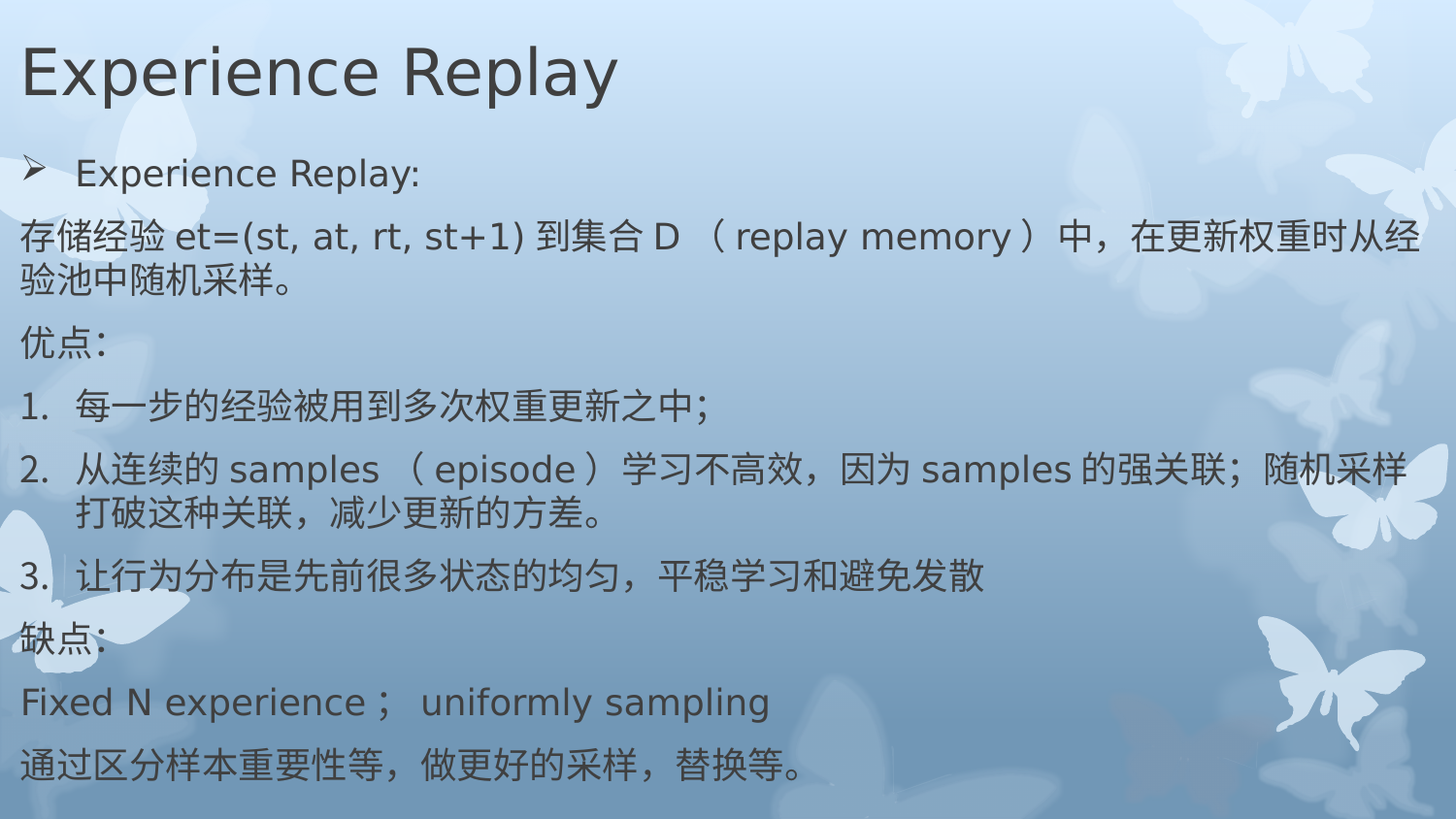

# Experience Replay
Experience Replay:
存储经验et=(st, at, rt, st+1)到集合D（replay memory）中，在更新权重时从经验池中随机采样。
优点：
每一步的经验被用到多次权重更新之中；
从连续的samples（episode）学习不高效，因为samples的强关联；随机采样打破这种关联，减少更新的方差。
让行为分布是先前很多状态的均匀，平稳学习和避免发散
缺点：
Fixed N experience；uniformly sampling
通过区分样本重要性等，做更好的采样，替换等。